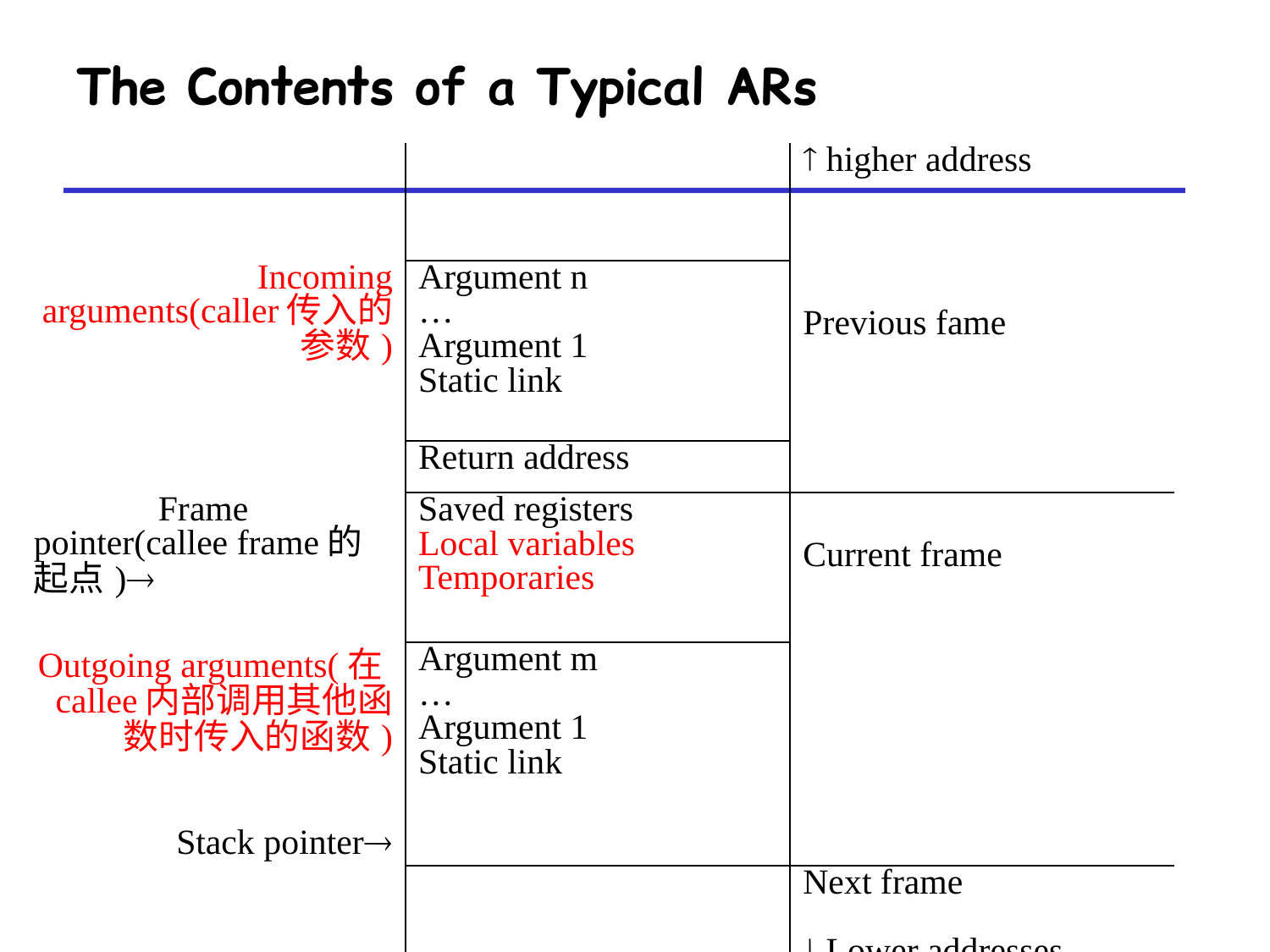

# The Contents of a Typical ARs
|  |  | ↑ higher address |
| --- | --- | --- |
| Incoming arguments(caller传入的参数) | Argument n … Argument 1 Static link | Previous fame |
|  | Return address |  |
| Frame pointer(callee frame的起点)→ | Saved registers Local variables Temporaries | Current frame |
| Outgoing arguments(在callee内部调用其他函数时传入的函数) Stack pointer→ | Argument m … Argument 1 Static link |  |
|  |  | Next frame ↓ Lower addresses |
9